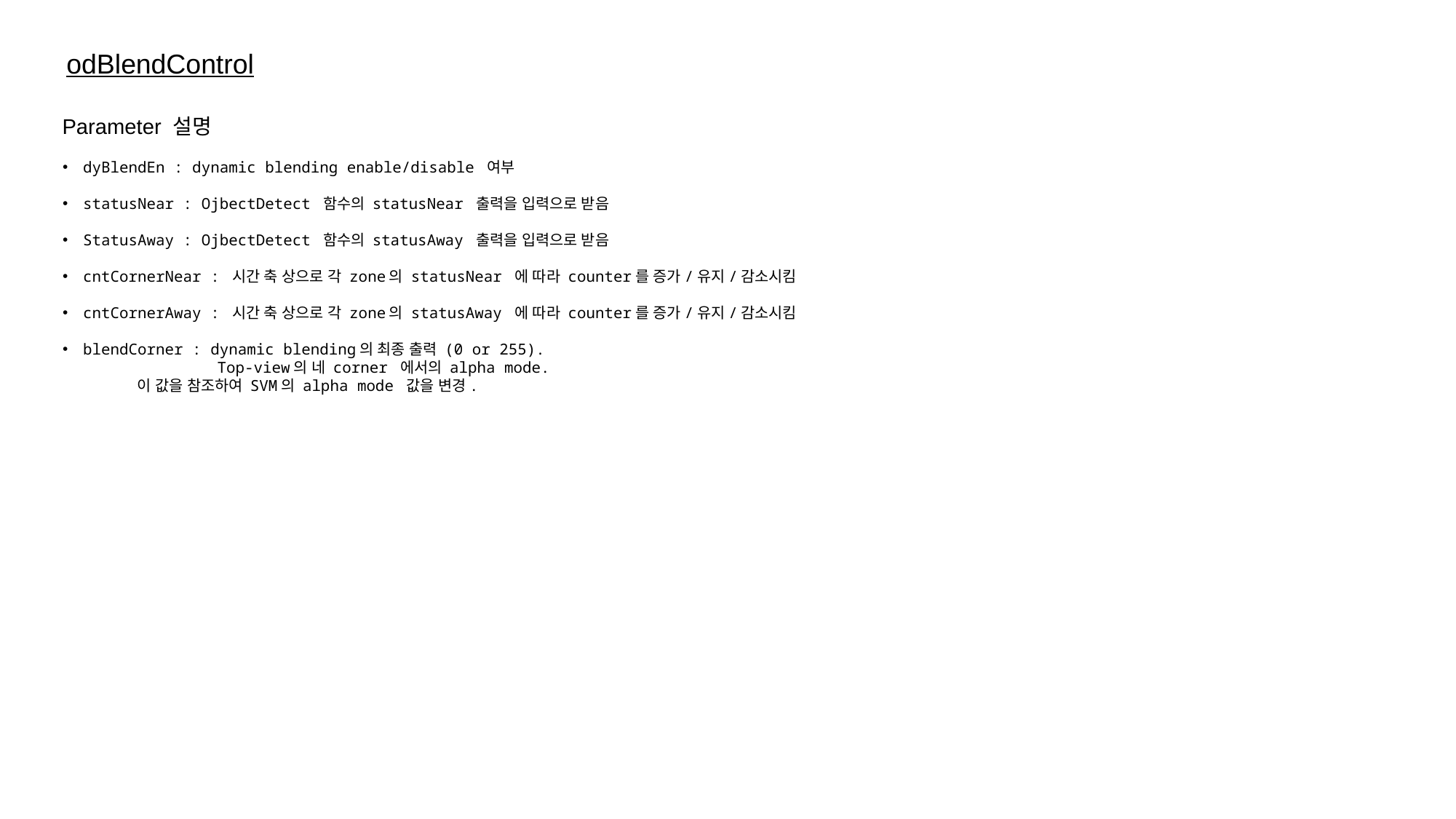

odBlendControl
Parameter 설명
dyBlendEn : dynamic blending enable/disable 여부

statusNear : OjbectDetect 함수의 statusNear 출력을 입력으로 받음

StatusAway : OjbectDetect 함수의 statusAway 출력을 입력으로 받음

cntCornerNear : 시간 축 상으로 각 zone의 statusNear 에 따라 counter를 증가/유지/감소시킴

cntCornerAway : 시간 축 상으로 각 zone의 statusAway 에 따라 counter를 증가/유지/감소시킴

blendCorner : dynamic blending의 최종 출력 (0 or 255).
                 Top-view의 네 corner 에서의 alpha mode.
                 이 값을 참조하여 SVM의 alpha mode 값을 변경.